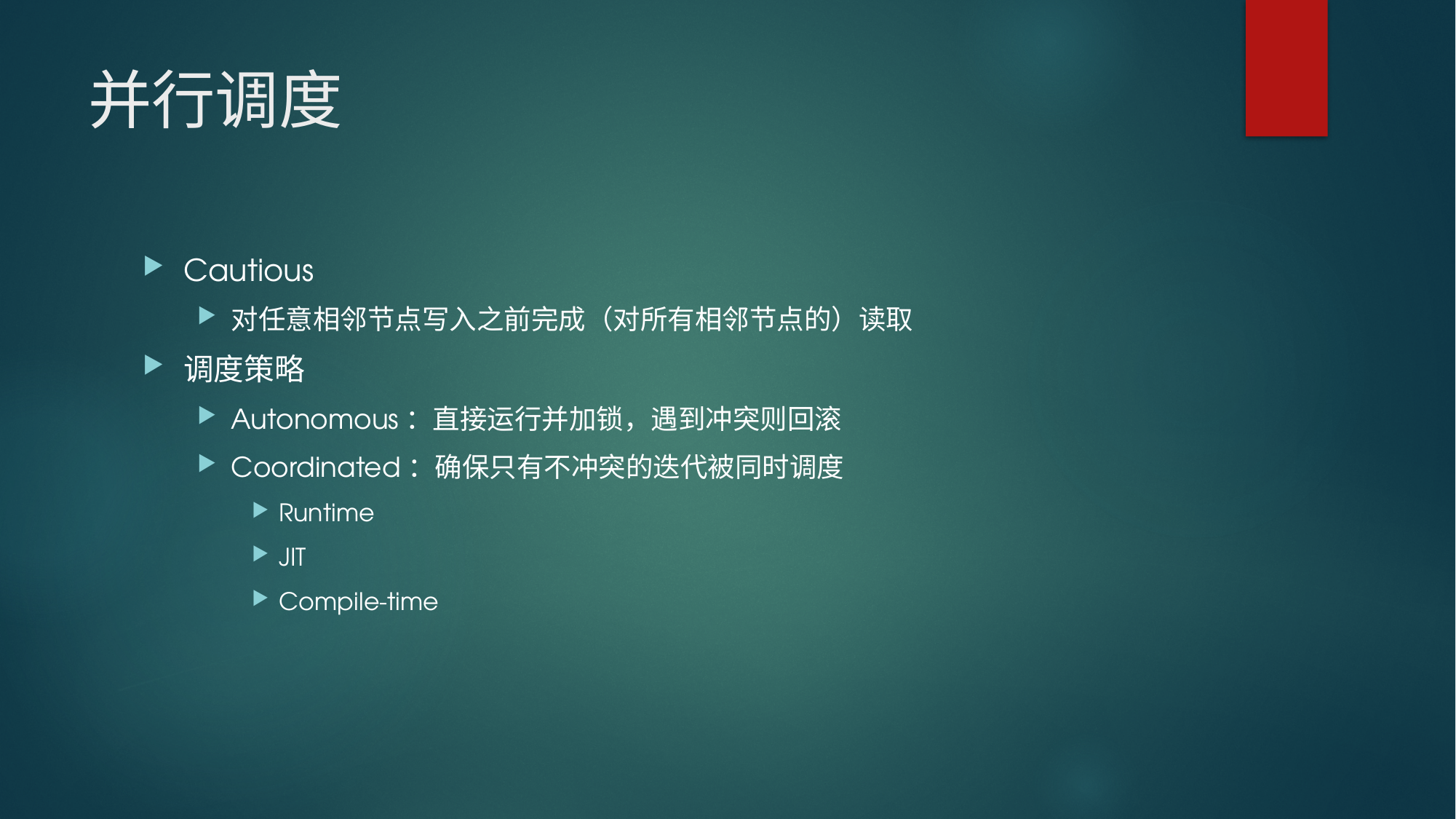

# 并行调度
Cautious
对任意相邻节点写入之前完成（对所有相邻节点的）读取
调度策略
Autonomous：直接运行并加锁，遇到冲突则回滚
Coordinated：确保只有不冲突的迭代被同时调度
Runtime
JIT
Compile-time